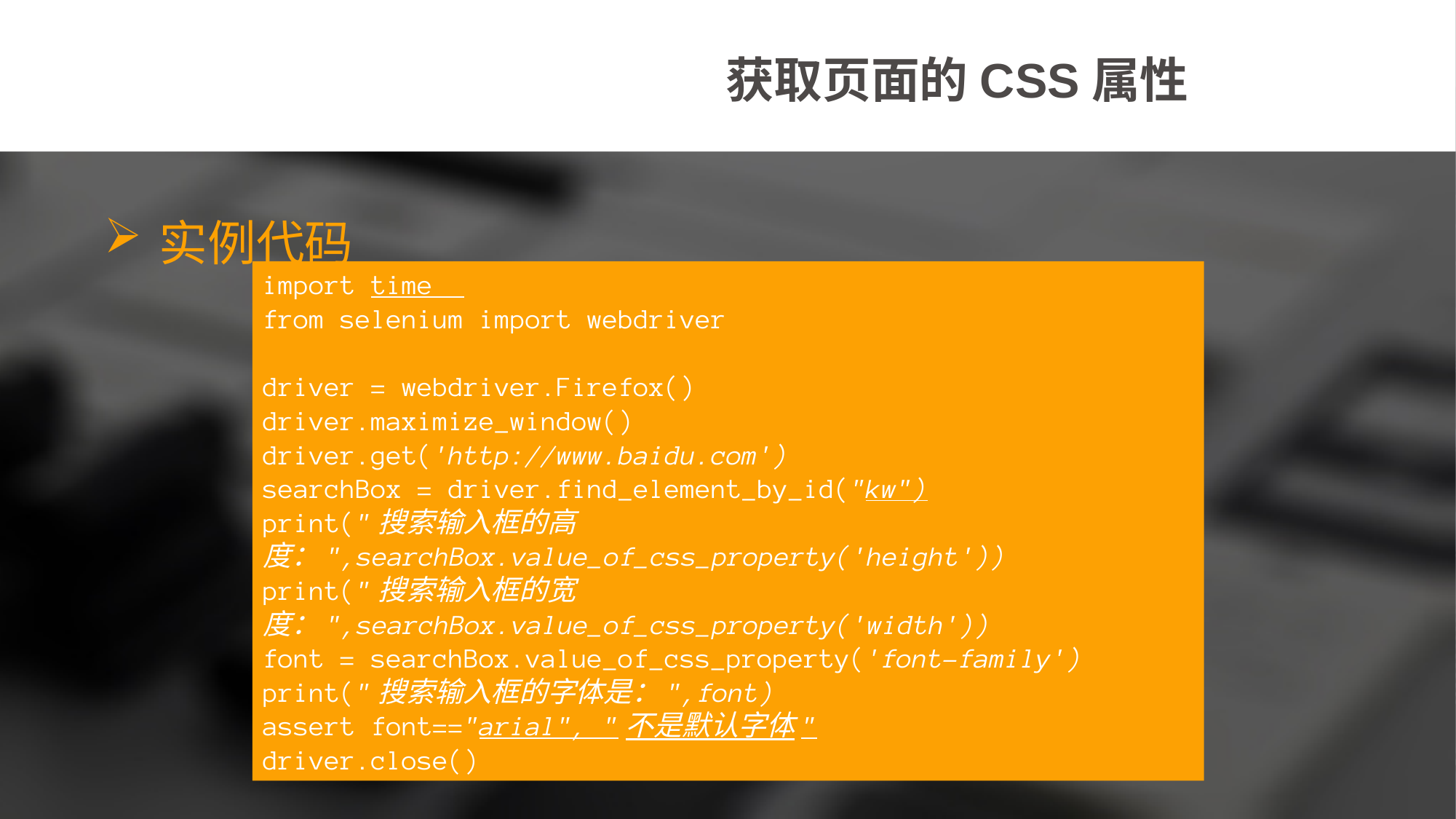

获取页面的CSS属性
实例代码
import time
from selenium import webdriver

driver = webdriver.Firefox()
driver.maximize_window()
driver.get('http://www.baidu.com')
searchBox = driver.find_element_by_id("kw")
print("搜索输入框的高度：",searchBox.value_of_css_property('height'))
print("搜索输入框的宽度：",searchBox.value_of_css_property('width'))
font = searchBox.value_of_css_property('font-family')
print("搜索输入框的字体是：",font)
assert font=="arial", "不是默认字体"
driver.close()